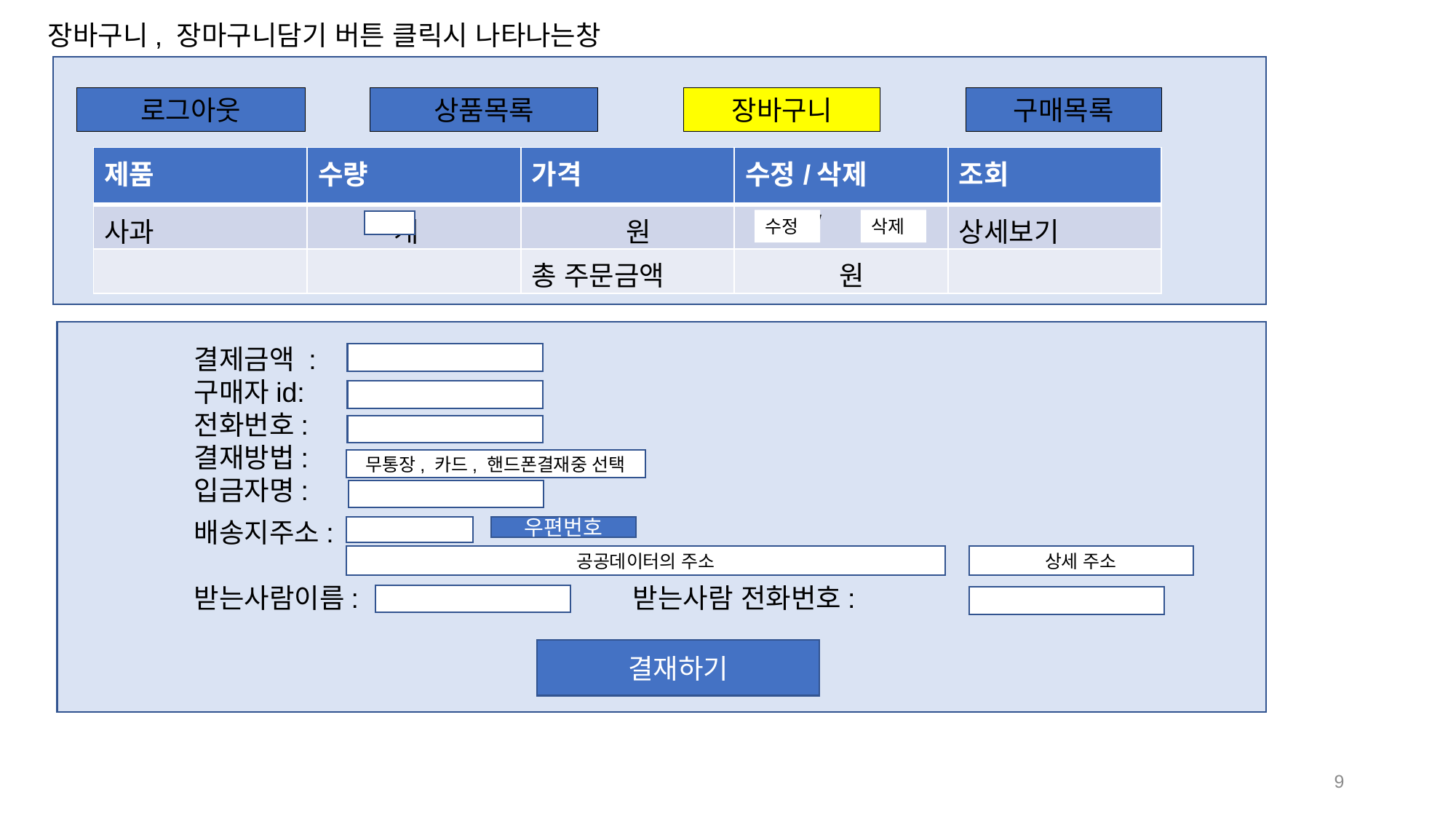

장바구니, 장마구니담기 버튼 클릭시 나타나는창

로그아웃
상품목록
구매목록
장바구니
| 제품 | 수량 | 가격 | 수정/삭제 | 조회 |
| --- | --- | --- | --- | --- |
| 사과 | 개 | 원 | / | 상세보기 |
|  |  | 총 주문금액 | 원 |  |
수정
삭제

결제금액 :
구매자id:
전화번호:
결재방법:
입금자명:

무통장, 카드, 핸드폰결재중 선택

배송지주소:

받는사람이름:                                   받는사람 전화번호:

우편번호
공공데이터의 주소
상세 주소

결재하기
9